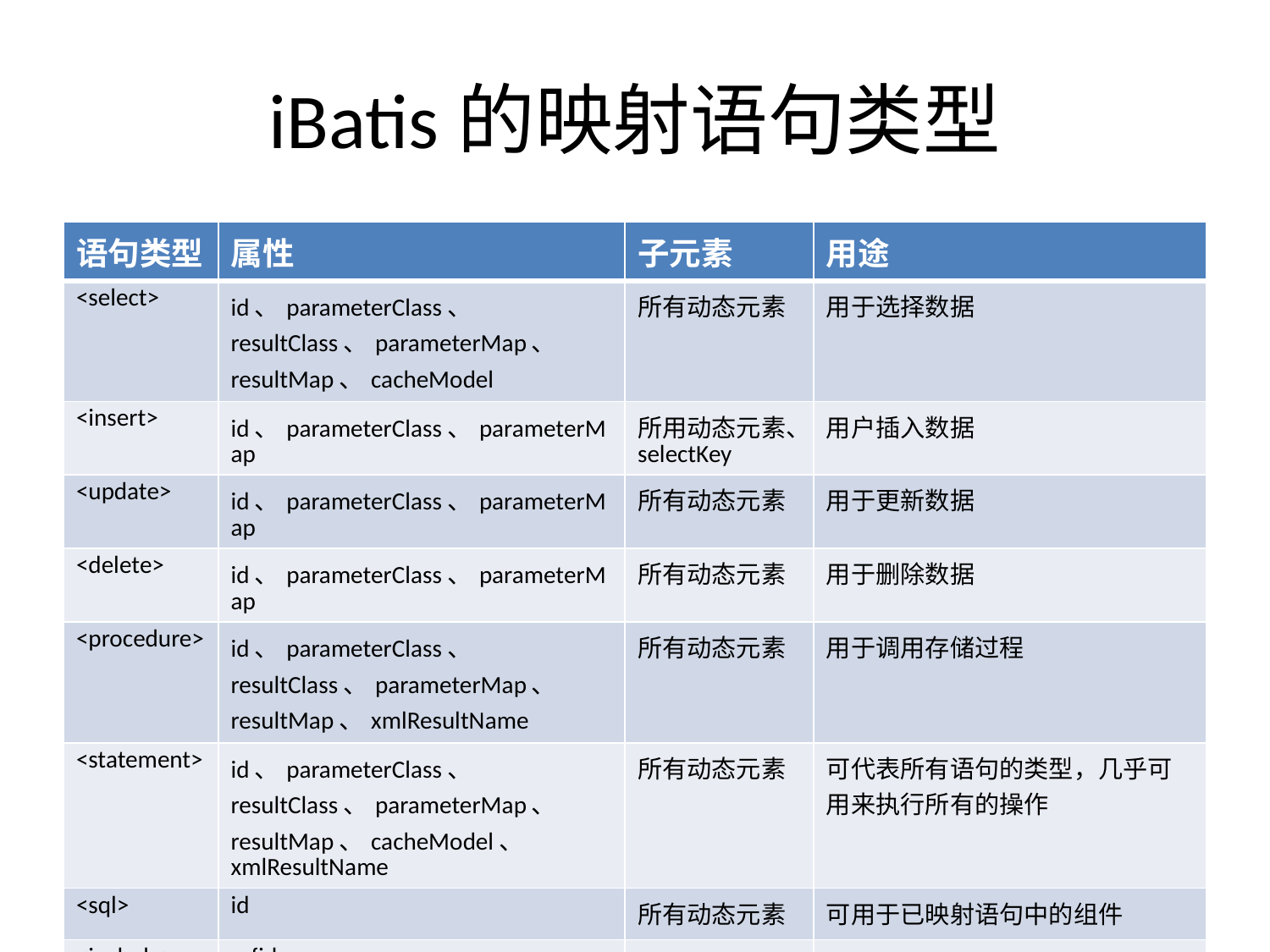

# iBatis的映射语句类型
| 语句类型 | 属性 | 子元素 | 用途 |
| --- | --- | --- | --- |
| <select> | id、parameterClass、 resultClass、parameterMap、 resultMap、cacheModel | 所有动态元素 | 用于选择数据 |
| <insert> | id、parameterClass、parameterMap | 所用动态元素、selectKey | 用户插入数据 |
| <update> | id、parameterClass、parameterMap | 所有动态元素 | 用于更新数据 |
| <delete> | id、parameterClass、parameterMap | 所有动态元素 | 用于删除数据 |
| <procedure> | id、parameterClass、 resultClass、parameterMap、 resultMap、xmlResultName | 所有动态元素 | 用于调用存储过程 |
| <statement> | id、parameterClass、 resultClass、parameterMap、 resultMap、cacheModel、 xmlResultName | 所有动态元素 | 可代表所有语句的类型，几乎可用来执行所有的操作 |
| <sql> | id | 所有动态元素 | 可用于已映射语句中的组件 |
| <include> | refid | 所有动态元素 | 可用来将<sql>类型所创建的组件插入到映射语句中 |